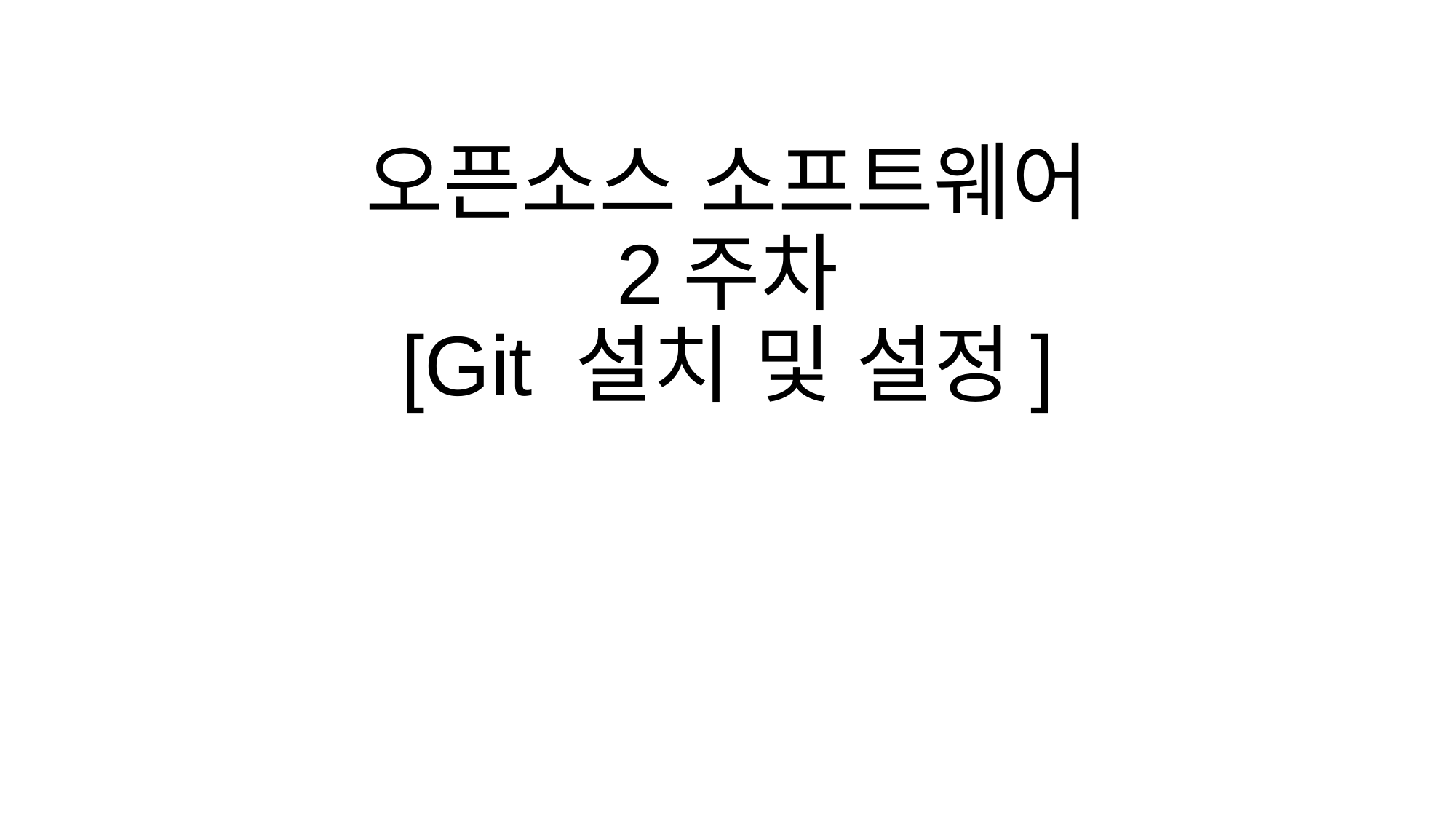

# 오픈소스 소프트웨어 2주차 [Git 설치 및 설정]